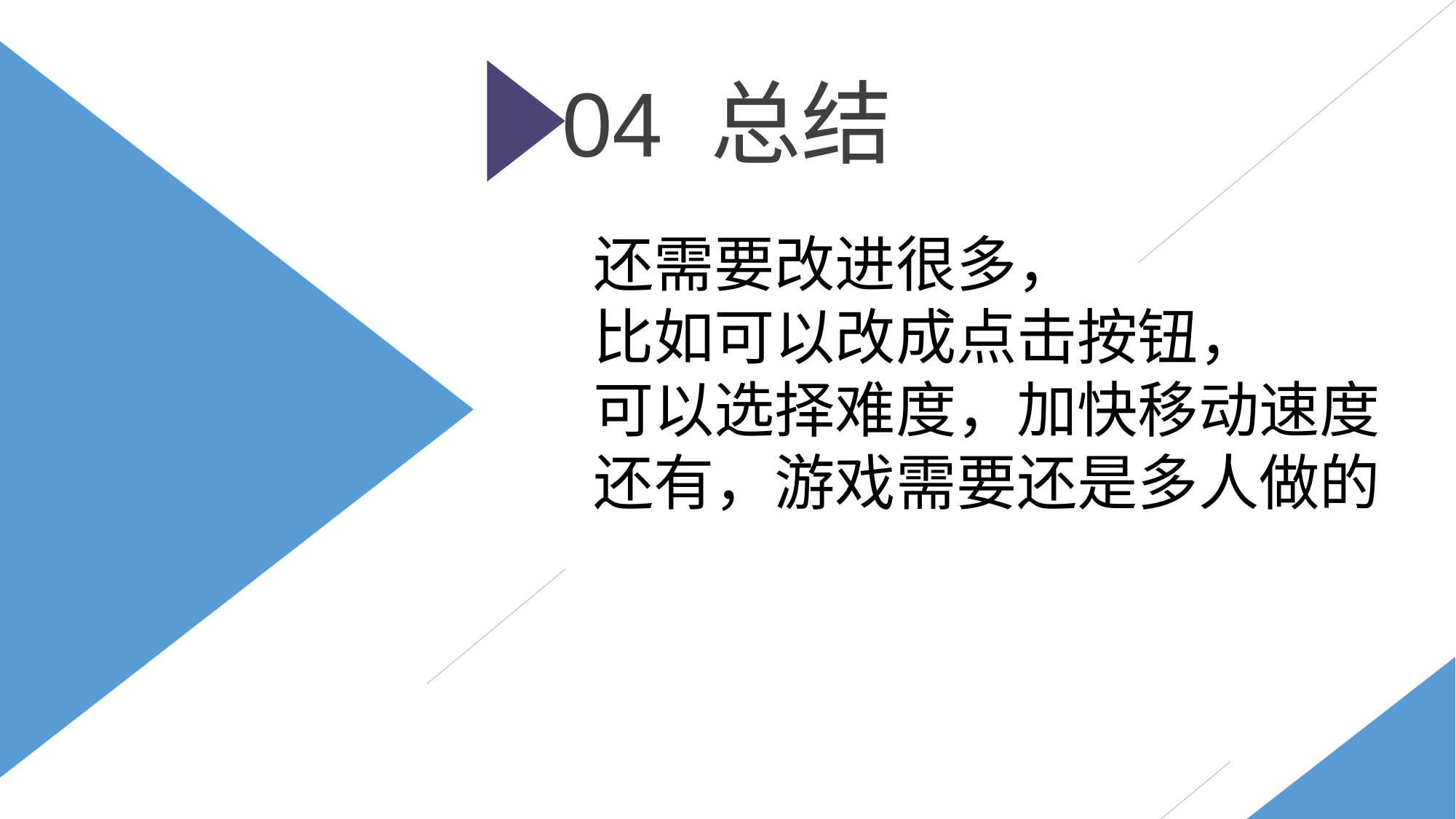

04 总结

还需要改进很多，
比如可以改成点击按钮，
可以选择难度，加快移动速度
还有，游戏需要还是多人做的